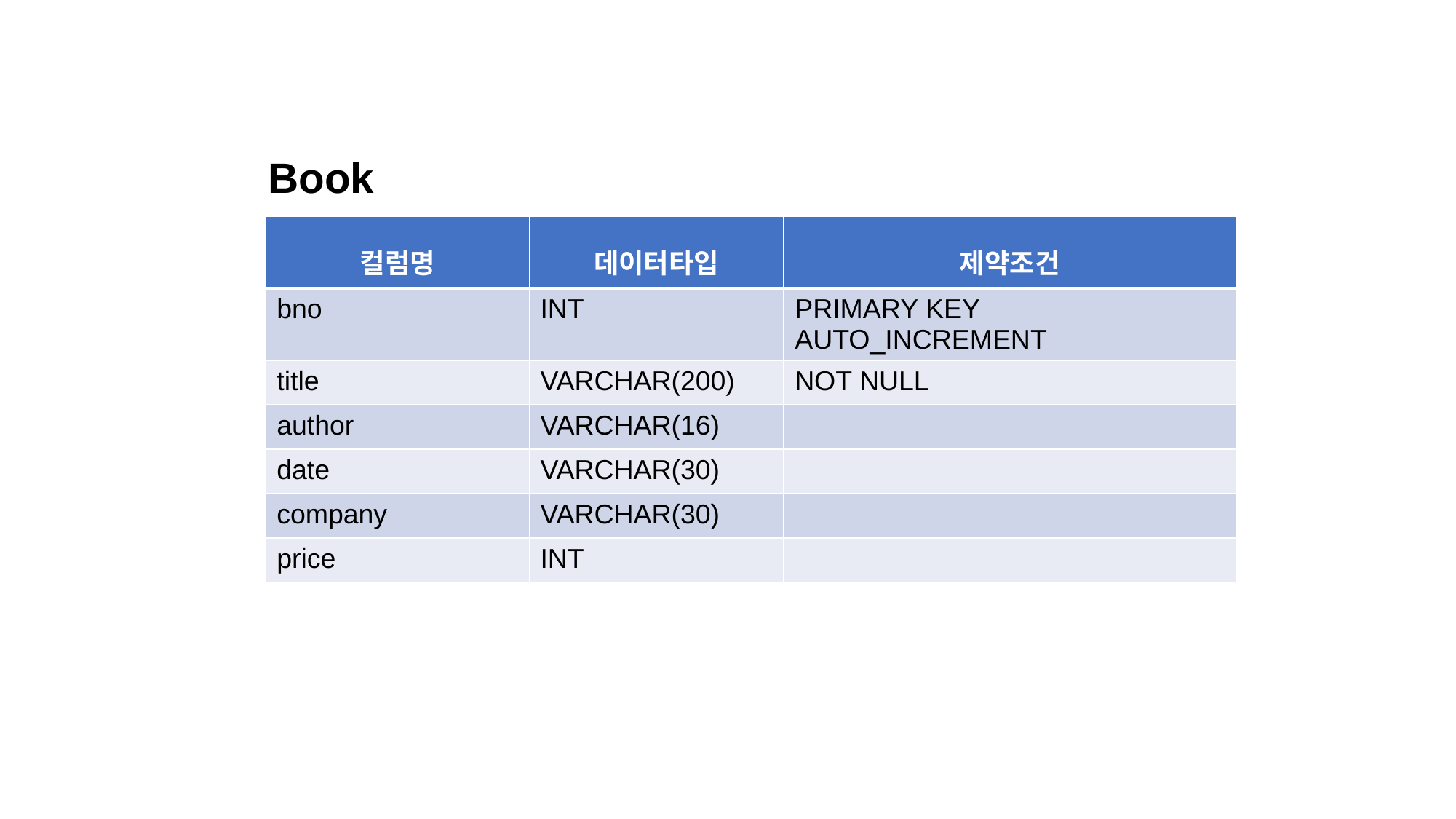

Book
| 컬럼명 | 데이터타입 | 제약조건 |
| --- | --- | --- |
| bno | INT | PRIMARY KEY AUTO\_INCREMENT |
| title | VARCHAR(200) | NOT NULL |
| author | VARCHAR(16) |  |
| date | VARCHAR(30) |  |
| company | VARCHAR(30) |  |
| price | INT |  |